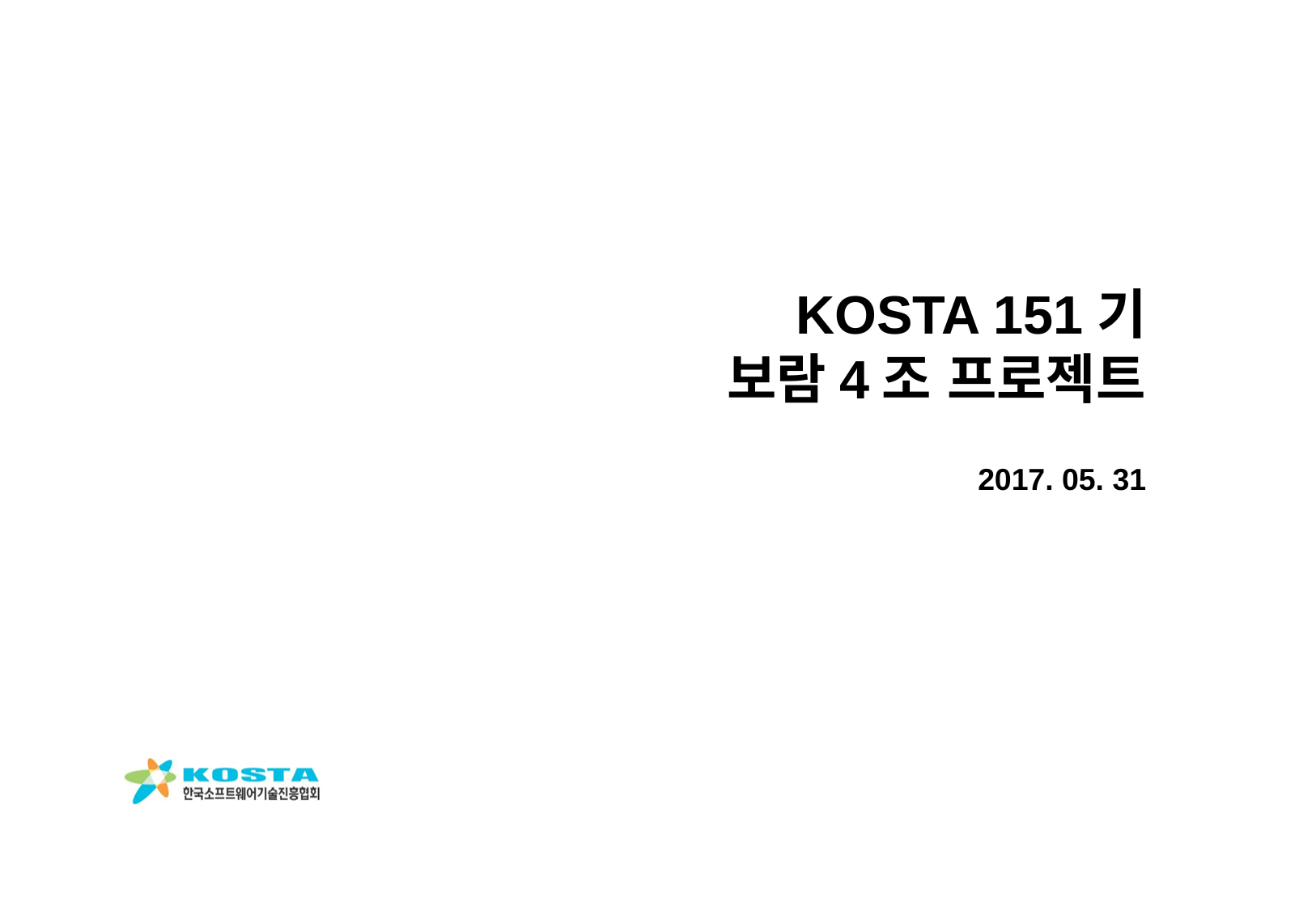

KOSTA 151기
보람4조 프로젝트
2017. 05. 31
Ver. 0.9